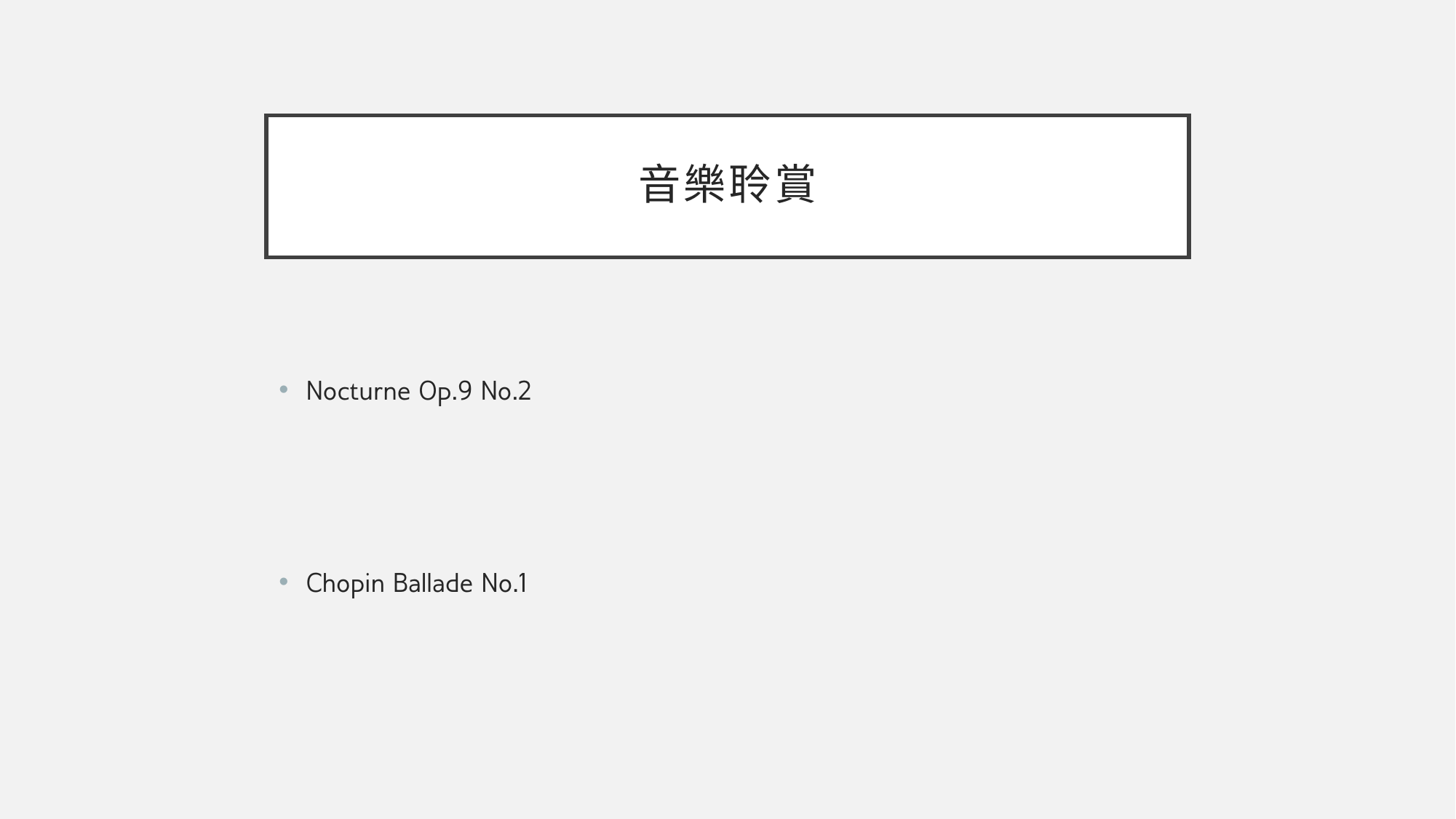

# 音樂聆賞

Nocturne Op.9 No.2

Chopin Ballade No.1